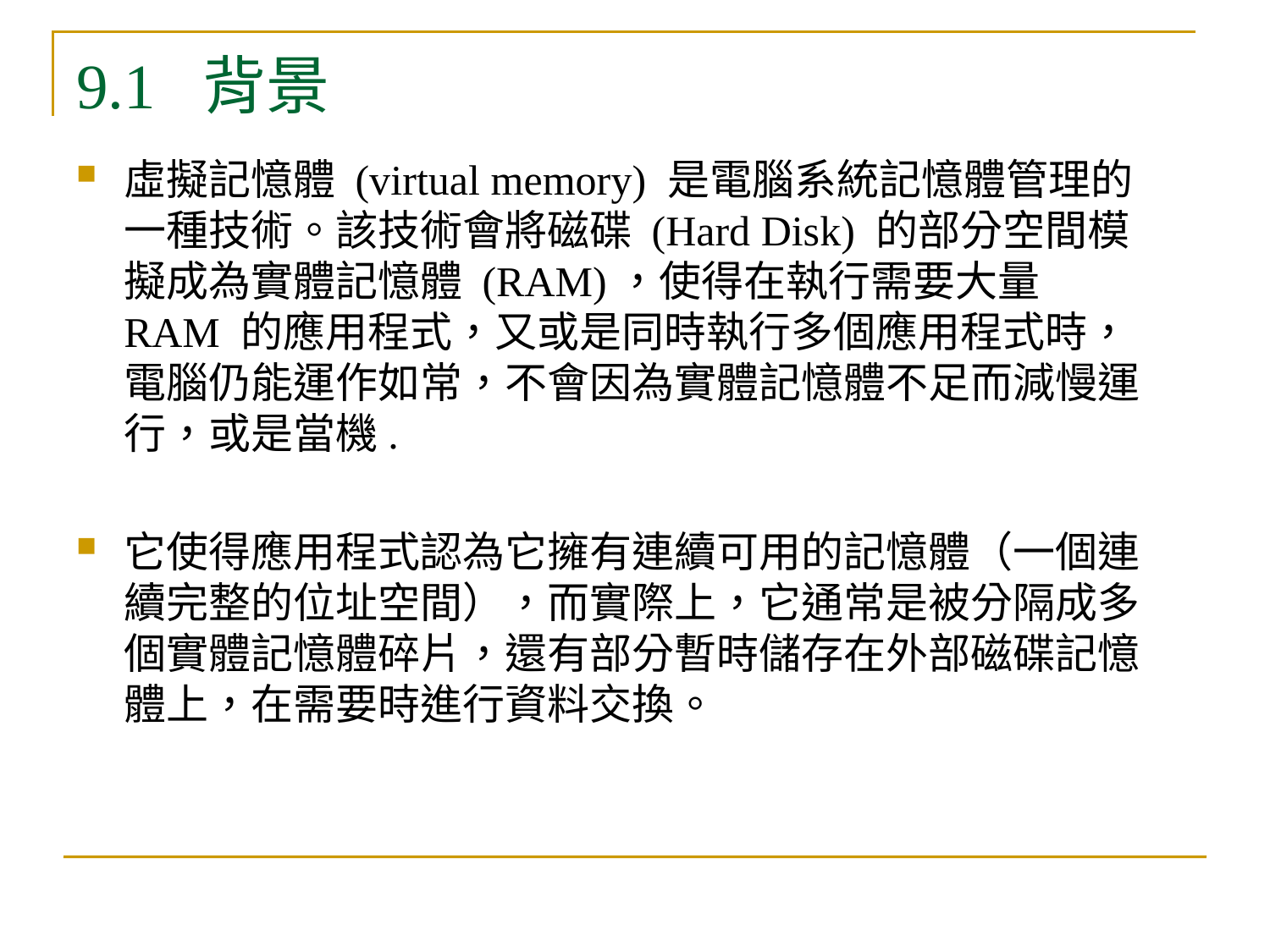

# 9.1  背景
虛擬記憶體 (virtual memory) 是電腦系統記憶體管理的一種技術。該技術會將磁碟 (Hard Disk) 的部分空間模擬成為實體記憶體 (RAM)，使得在執行需要大量 RAM 的應用程式，又或是同時執行多個應用程式時，電腦仍能運作如常，不會因為實體記憶體不足而減慢運行，或是當機.

它使得應用程式認為它擁有連續可用的記憶體（一個連續完整的位址空間），而實際上，它通常是被分隔成多個實體記憶體碎片，還有部分暫時儲存在外部磁碟記憶體上，在需要時進行資料交換。